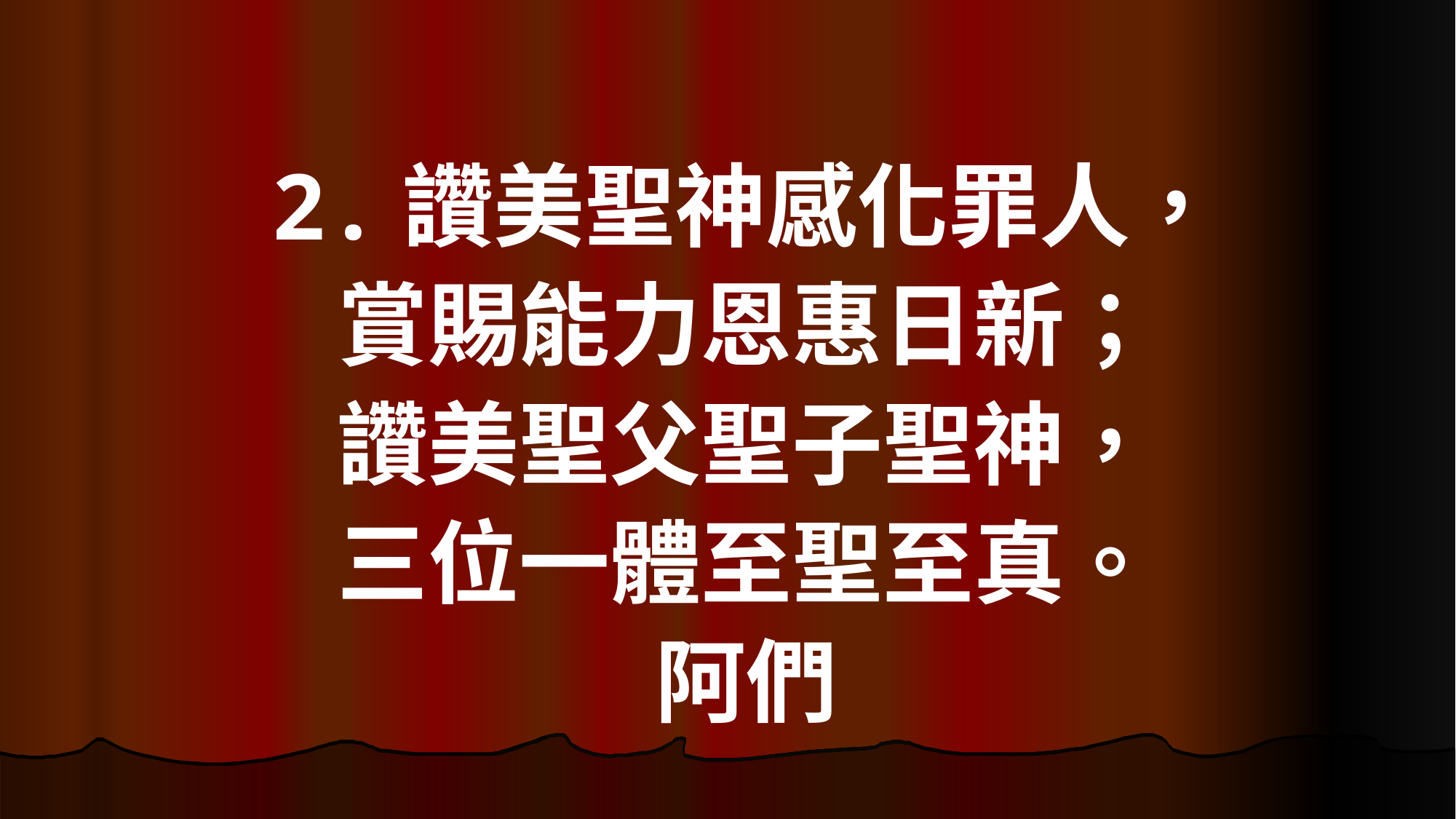

2.讚美聖神感化罪人，
賞賜能力恩惠日新；
讚美聖父聖子聖神，
三位一體至聖至真。
阿們